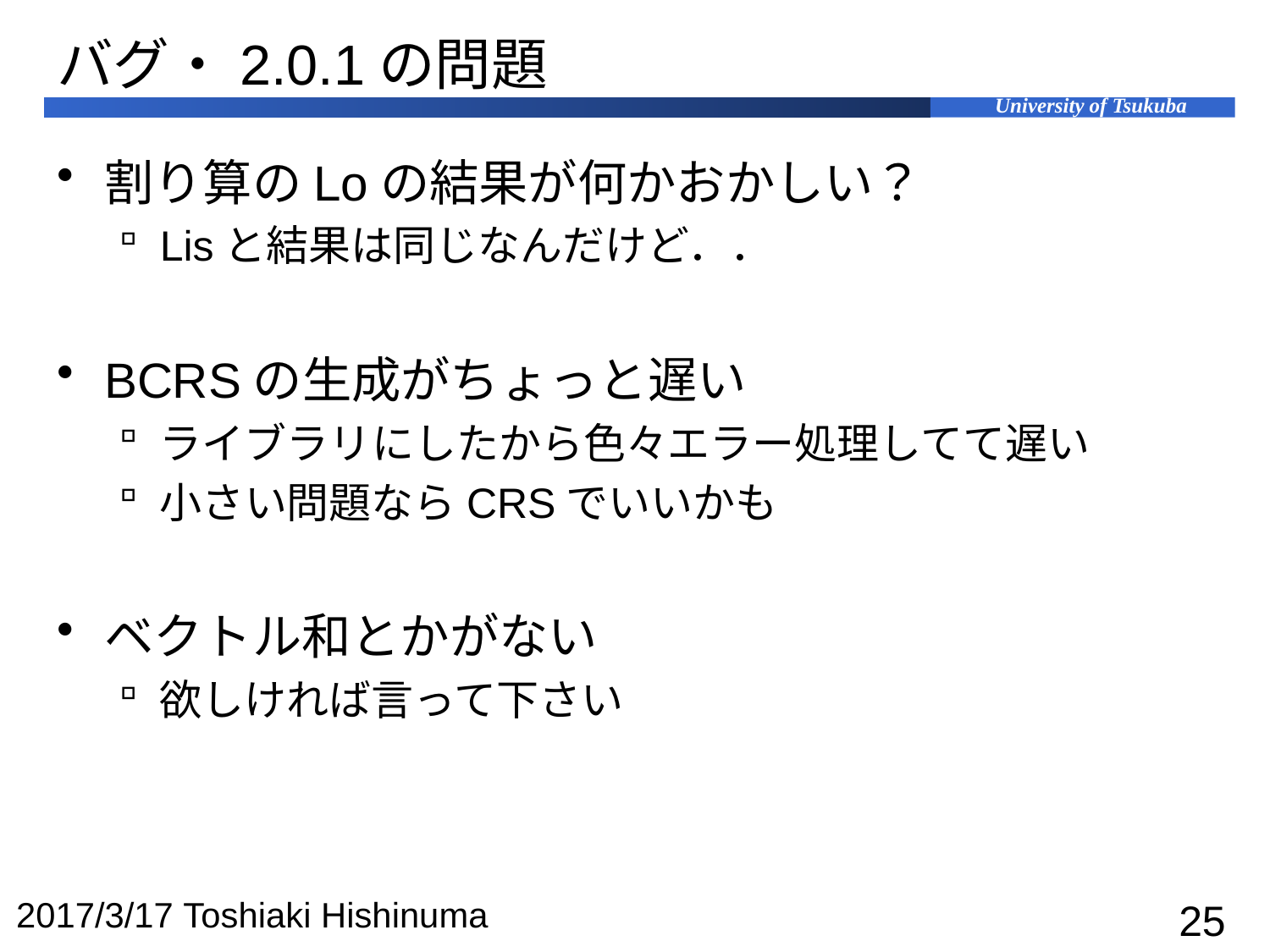

# バグ・2.0.1の問題
割り算のLoの結果が何かおかしい？
Lisと結果は同じなんだけど．．

BCRSの生成がちょっと遅い
ライブラリにしたから色々エラー処理してて遅い
小さい問題ならCRSでいいかも

ベクトル和とかがない
欲しければ言って下さい
2017/3/17 Toshiaki Hishinuma
25